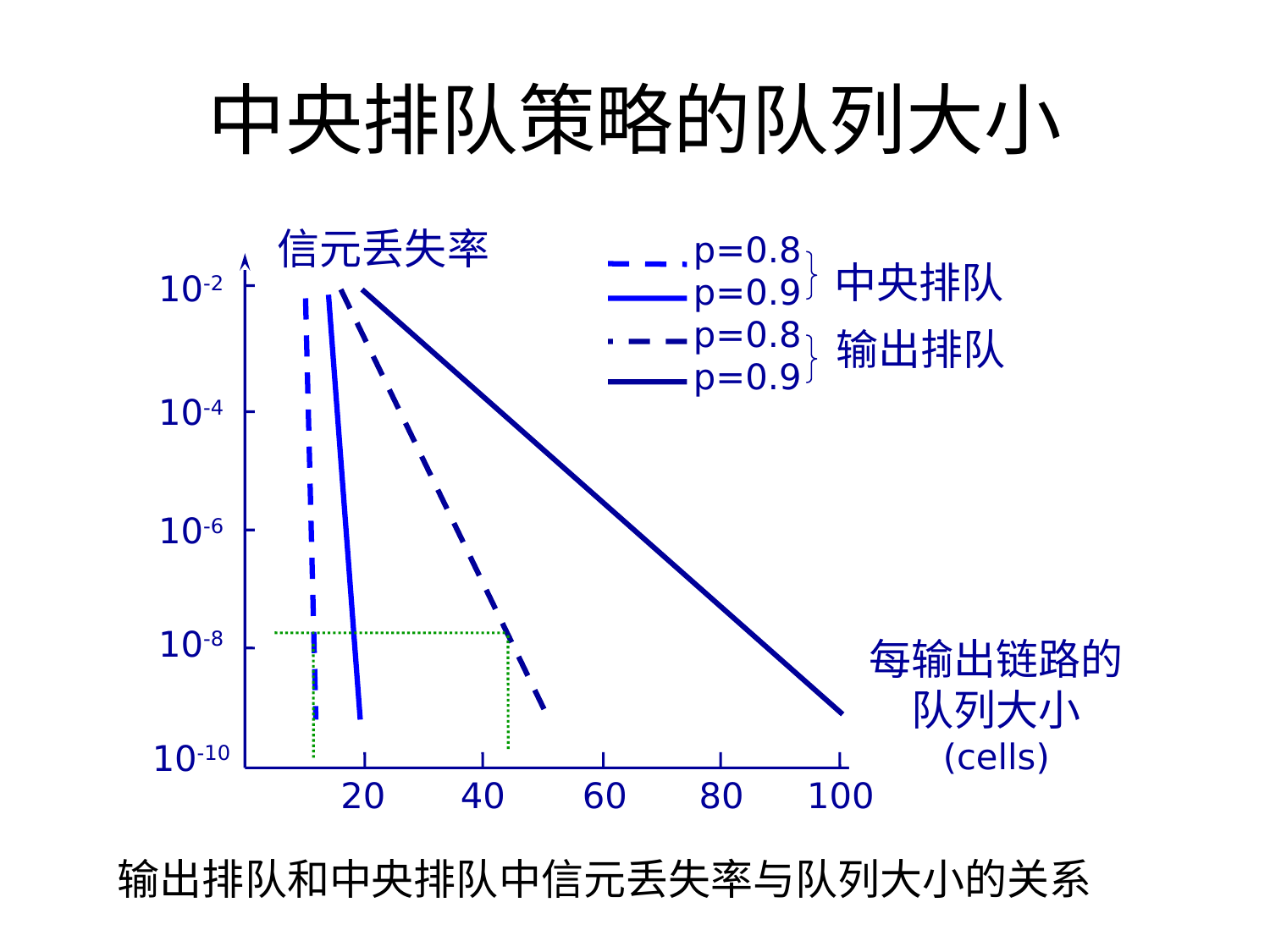

# 中央排队策略的队列大小

信元丢失率

10-2

10-4

10-6

10-8

每输出链路的队列大小 (cells)
10-10

20
40
60
80
100
p=0.8
p=0.9
p=0.8
p=0.9

中央排队

输出排队

输出排队和中央排队中信元丢失率与队列大小的关系